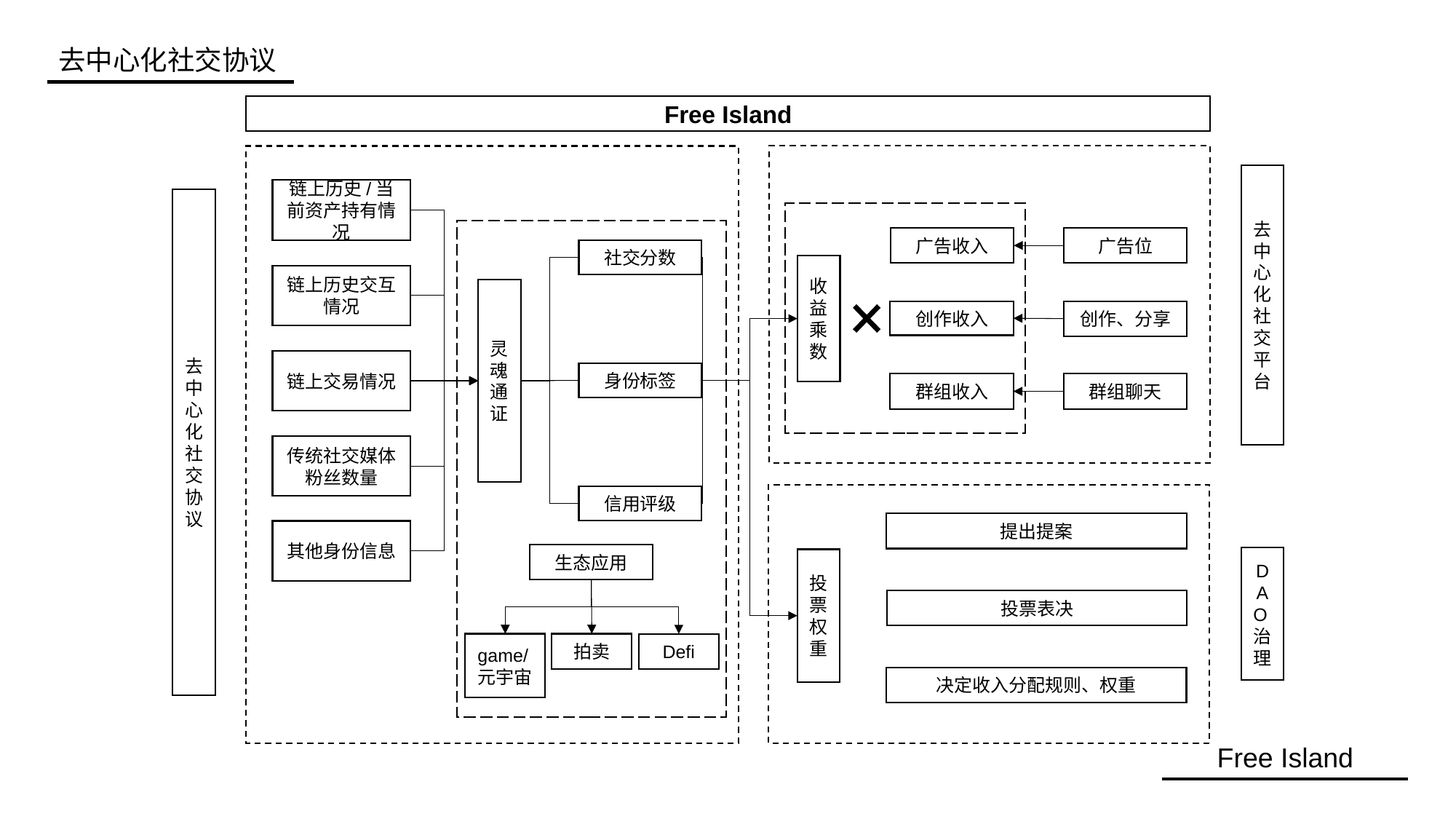

去中心化社交协议
Free Island

去中心化社交平台
链上历史/当前资产持有情况
去中心化社交协议

广告收入
广告位
社交分数
收益乘数
链上历史交互情况
灵魂通证

创作、分享
创作收入
链上交易情况
身份标签
群组收入
群组聊天
传统社交媒体粉丝数量

信用评级
提出提案
其他身份信息
生态应用
DAO治理
投票权重
投票表决
game/元宇宙
拍卖
Defi
决定收入分配规则、权重
Free Island